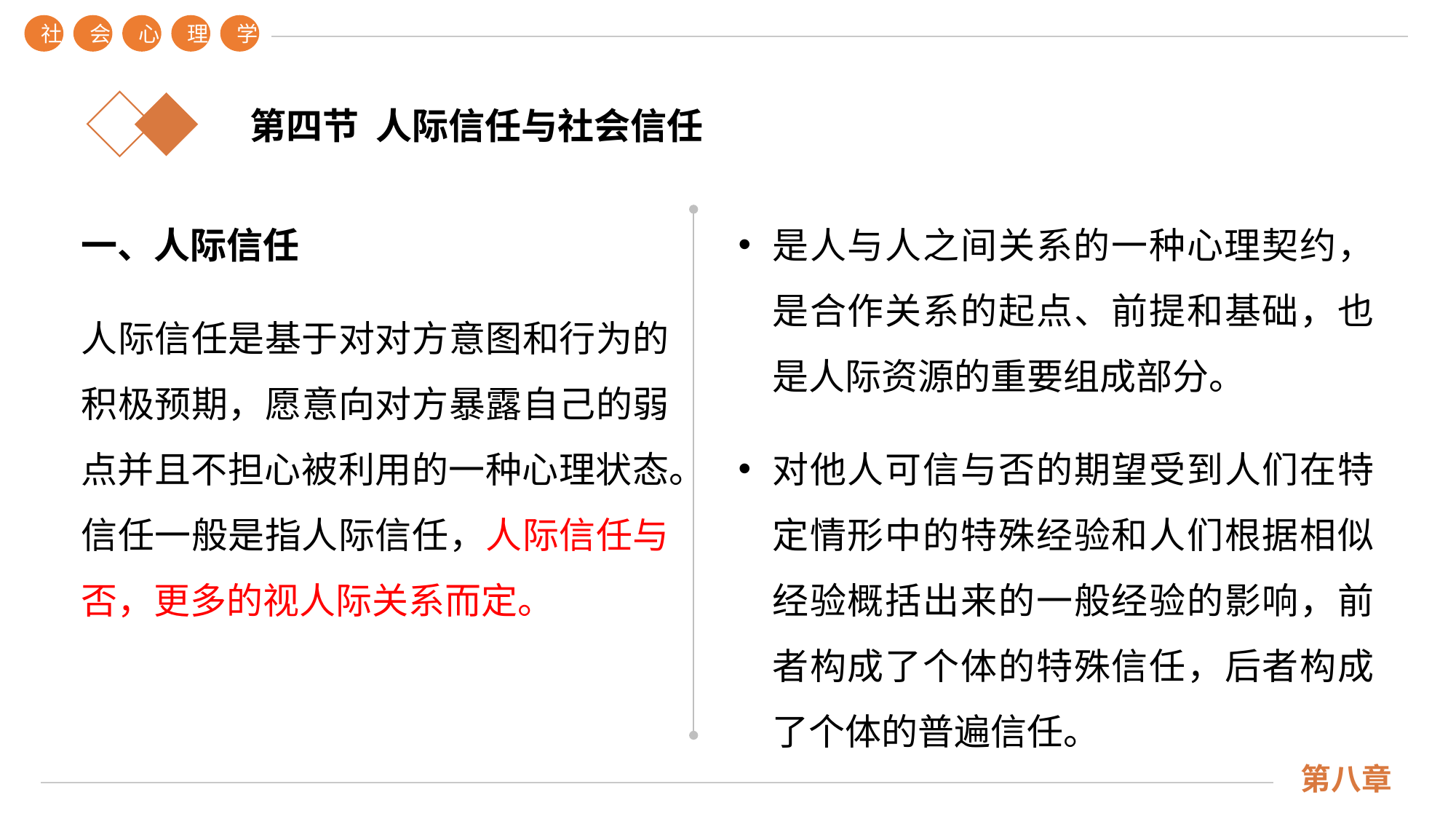

社
会
心
理
学
第八章

第四节  人际信任与社会信任
一、人际信任
人际信任是基于对对方意图和行为的积极预期，愿意向对方暴露自己的弱点并且不担心被利用的一种心理状态。信任一般是指人际信任，人际信任与否，更多的视人际关系而定。
是人与人之间关系的一种心理契约，是合作关系的起点、前提和基础，也是人际资源的重要组成部分。
对他人可信与否的期望受到人们在特定情形中的特殊经验和人们根据相似经验概括出来的一般经验的影响，前者构成了个体的特殊信任，后者构成了个体的普遍信任。